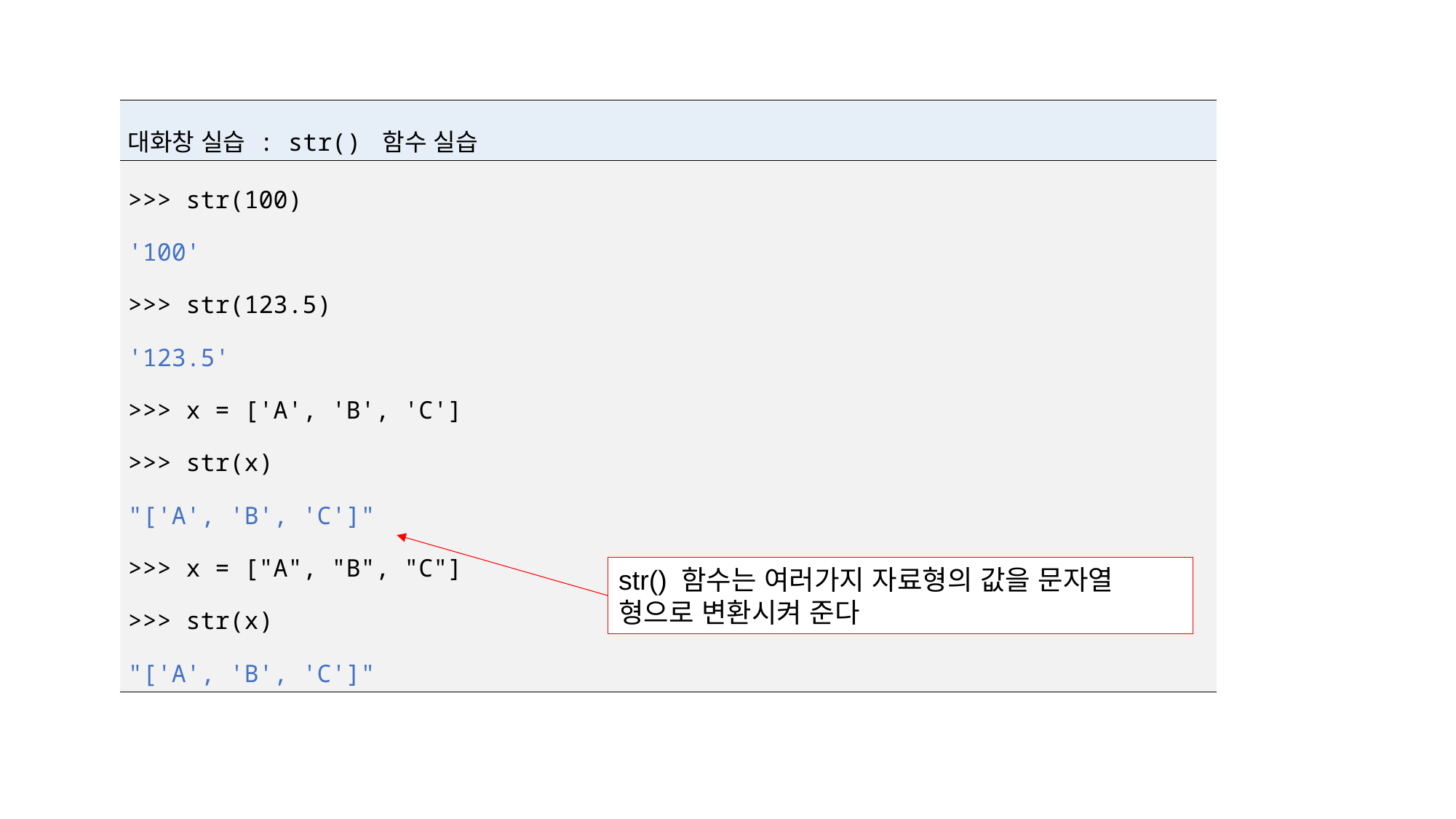

| 대화창 실습 : str() 함수 실습 |
| --- |
| >>> str(100) '100' >>> str(123.5) '123.5' >>> x = ['A', 'B', 'C'] >>> str(x) "['A', 'B', 'C']" >>> x = ["A", "B", "C"] >>> str(x) "['A', 'B', 'C']" |
str() 함수는 여러가지 자료형의 값을 문자열 형으로 변환시켜 준다